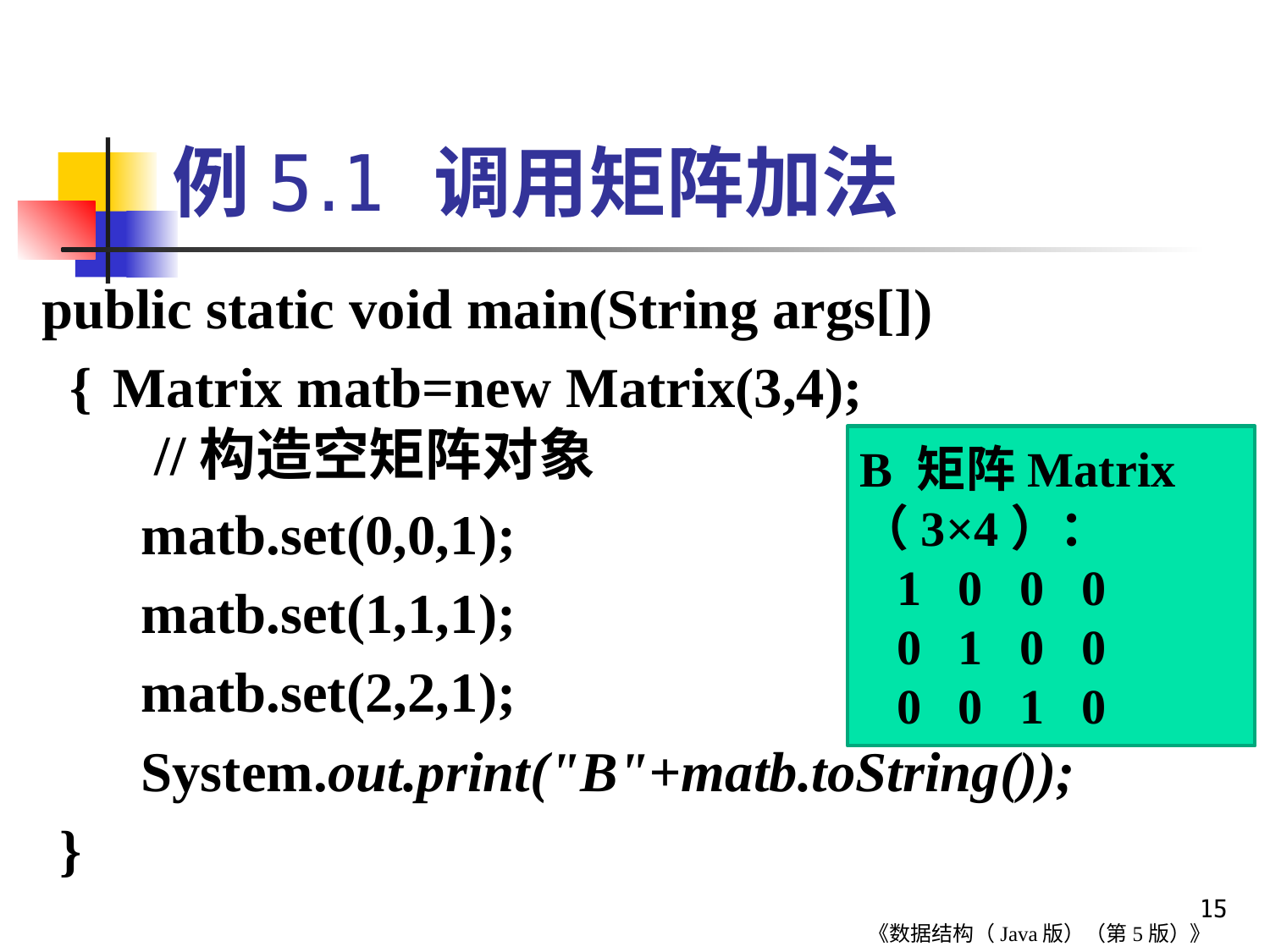

# 例5.1 调用矩阵加法
 public static void main(String args[])
    {  Matrix matb=new Matrix(3,4);                       //构造空矩阵对象
        matb.set(0,0,1);
        matb.set(1,1,1);
        matb.set(2,2,1);
        System.out.print("B"+matb.toString());
   }
B 矩阵Matrix（3×4）：
   1   0   0   0
   0   1   0   0
   0   0   1   0
15
《数据结构（Java版）（第5版）》